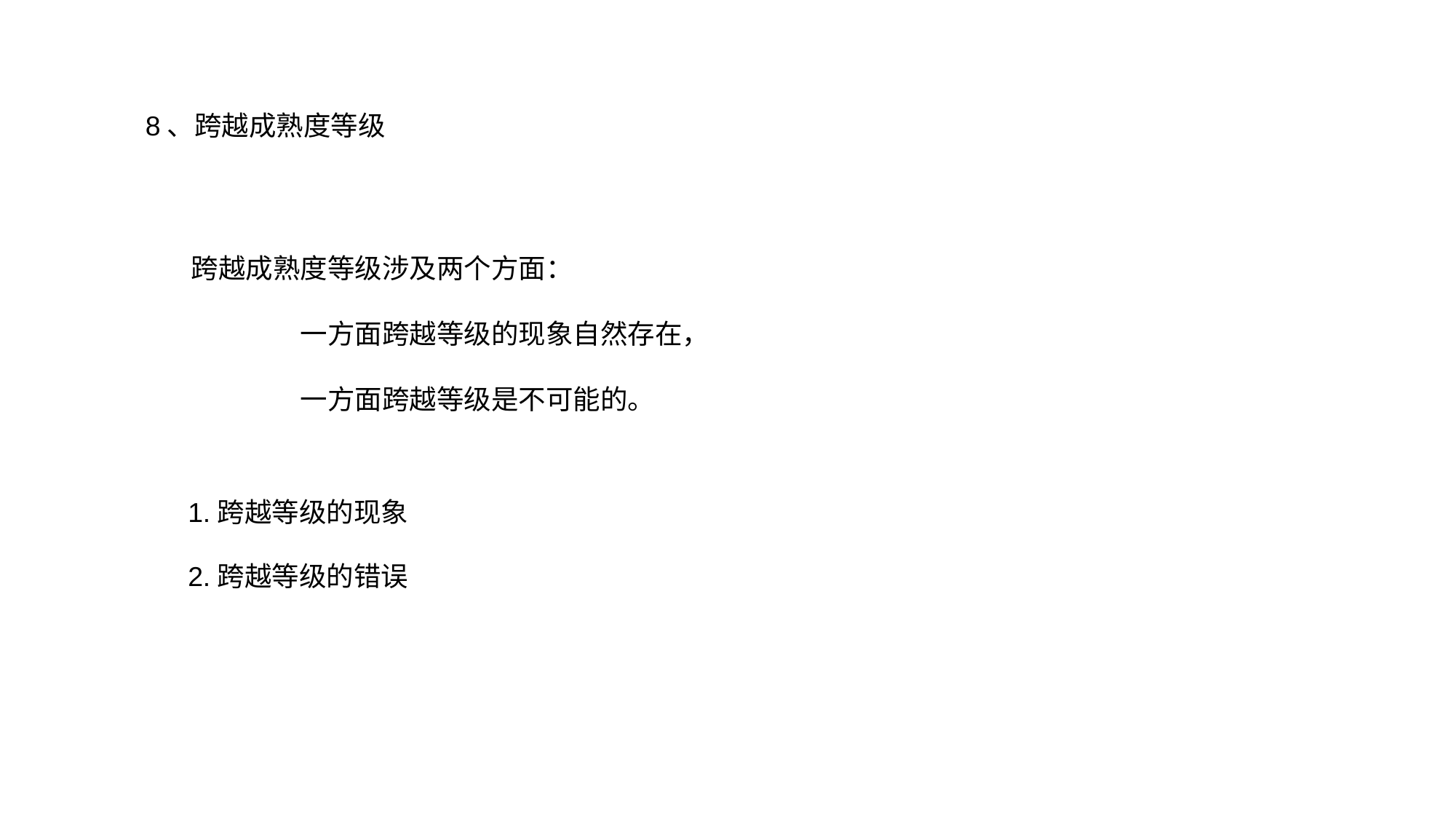

8、跨越成熟度等级
跨越成熟度等级涉及两个方面：

	一方面跨越等级的现象自然存在，

	一方面跨越等级是不可能的。
1.跨越等级的现象
2.跨越等级的错误